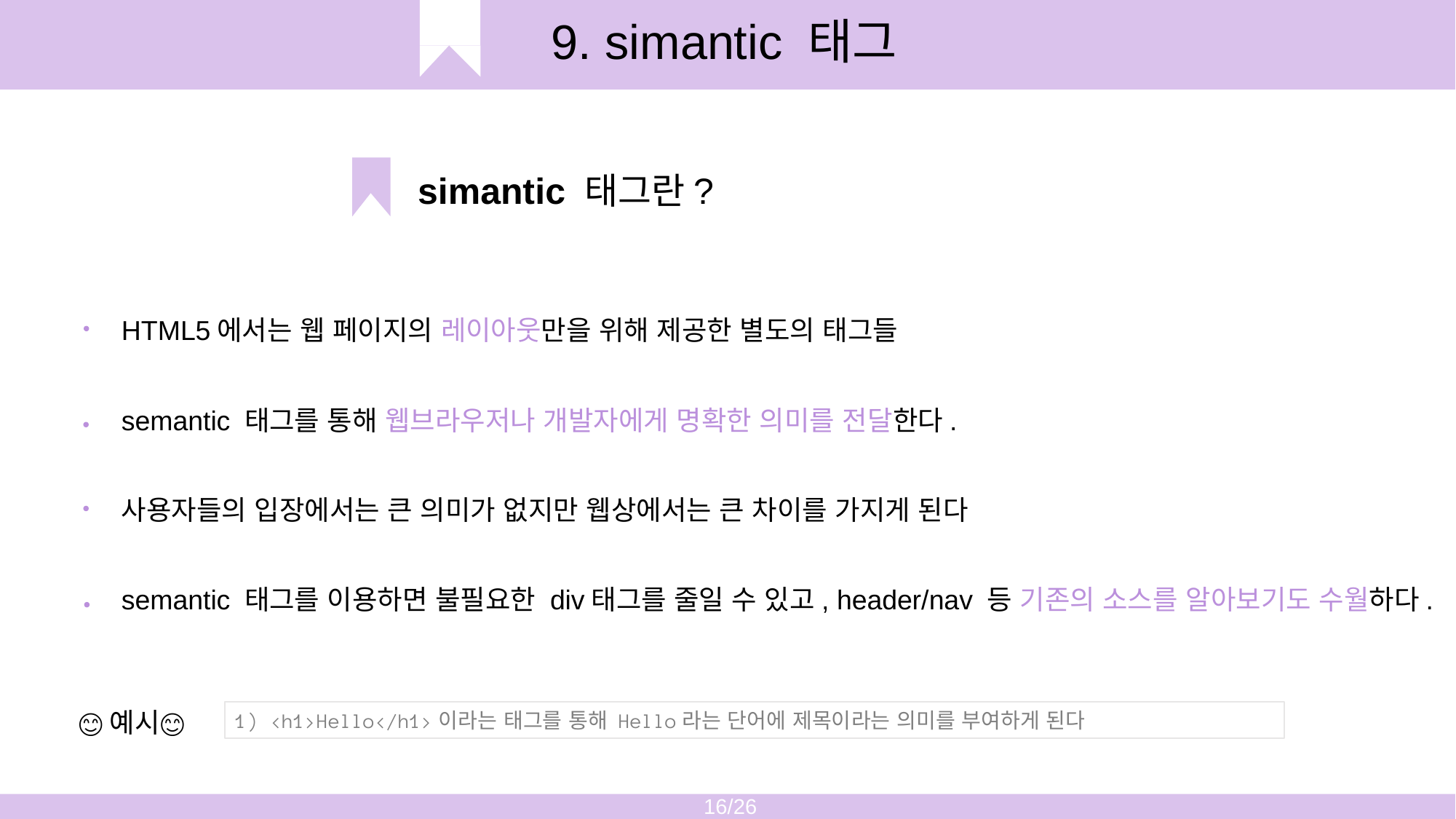

9. simantic 태그
simantic 태그란?

HTML5에서는 웹 페이지의 레이아웃만을 위해 제공한 별도의 태그들

semantic 태그를 통해 웹브라우저나 개발자에게 명확한 의미를 전달한다.

사용자들의 입장에서는 큰 의미가 없지만 웹상에서는 큰 차이를 가지게 된다

semantic 태그를 이용하면 불필요한 div태그를 줄일 수 있고, header/nav 등 기존의 소스를 알아보기도 수월하다.

😊예시😊
1) <h1>Hello</h1>이라는 태그를 통해 Hello라는 단어에 제목이라는 의미를 부여하게 된다
16/26